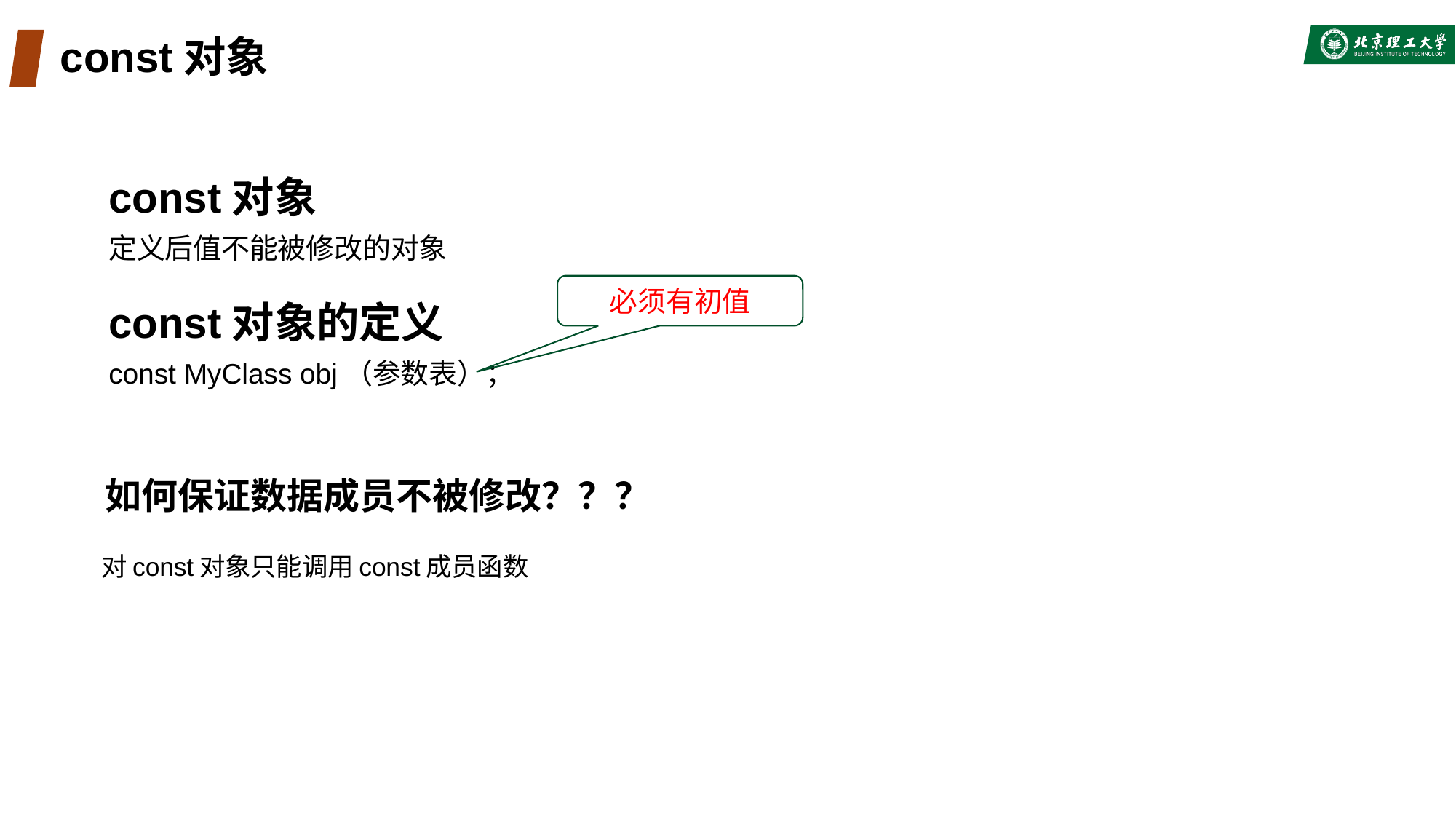

# const对象
const对象
定义后值不能被修改的对象
const对象的定义
const MyClass obj（参数表）；
必须有初值
如何保证数据成员不被修改？？？
对const对象只能调用const成员函数